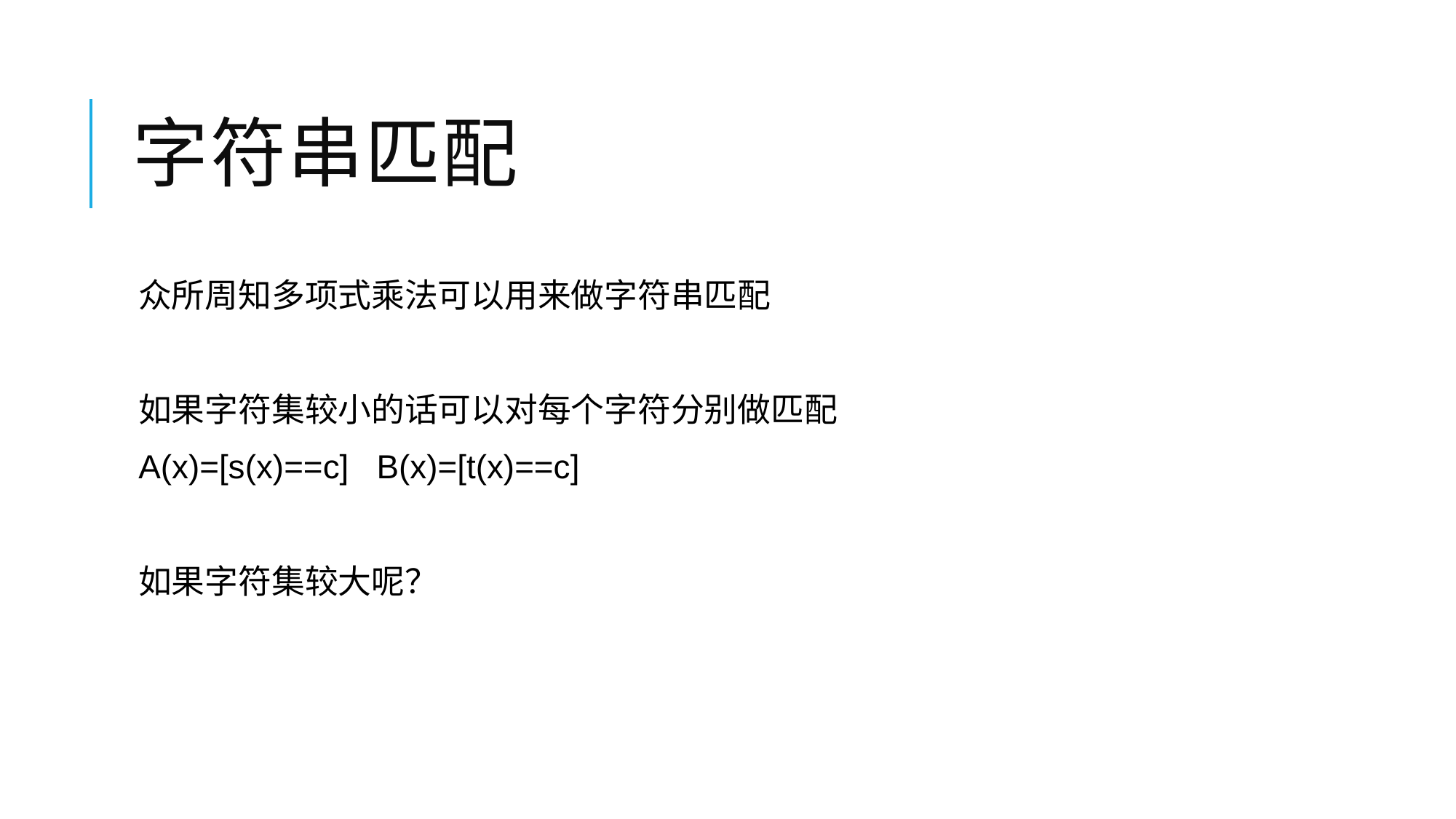

# 字符串匹配
众所周知多项式乘法可以用来做字符串匹配

如果字符集较小的话可以对每个字符分别做匹配
A(x)=[s(x)==c]   B(x)=[t(x)==c]

如果字符集较大呢？